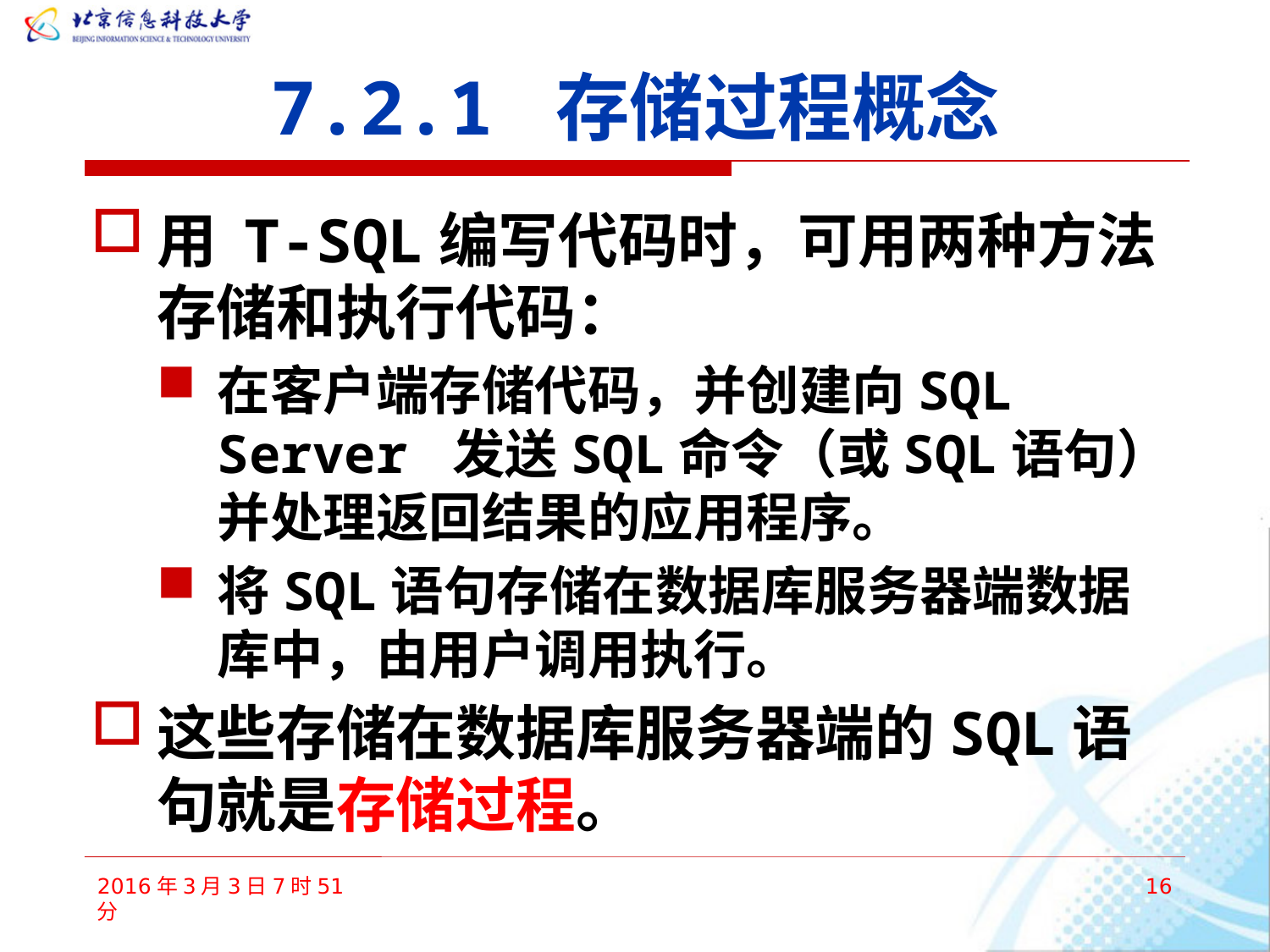

# 7.2.1 存储过程概念
用 T-SQL编写代码时，可用两种方法存储和执行代码：
在客户端存储代码，并创建向SQL Server 发送SQL命令（或SQL语句）并处理返回结果的应用程序。
将SQL语句存储在数据库服务器端数据库中，由用户调用执行。
这些存储在数据库服务器端的SQL语句就是存储过程。
2016年3月3日7时51分
16